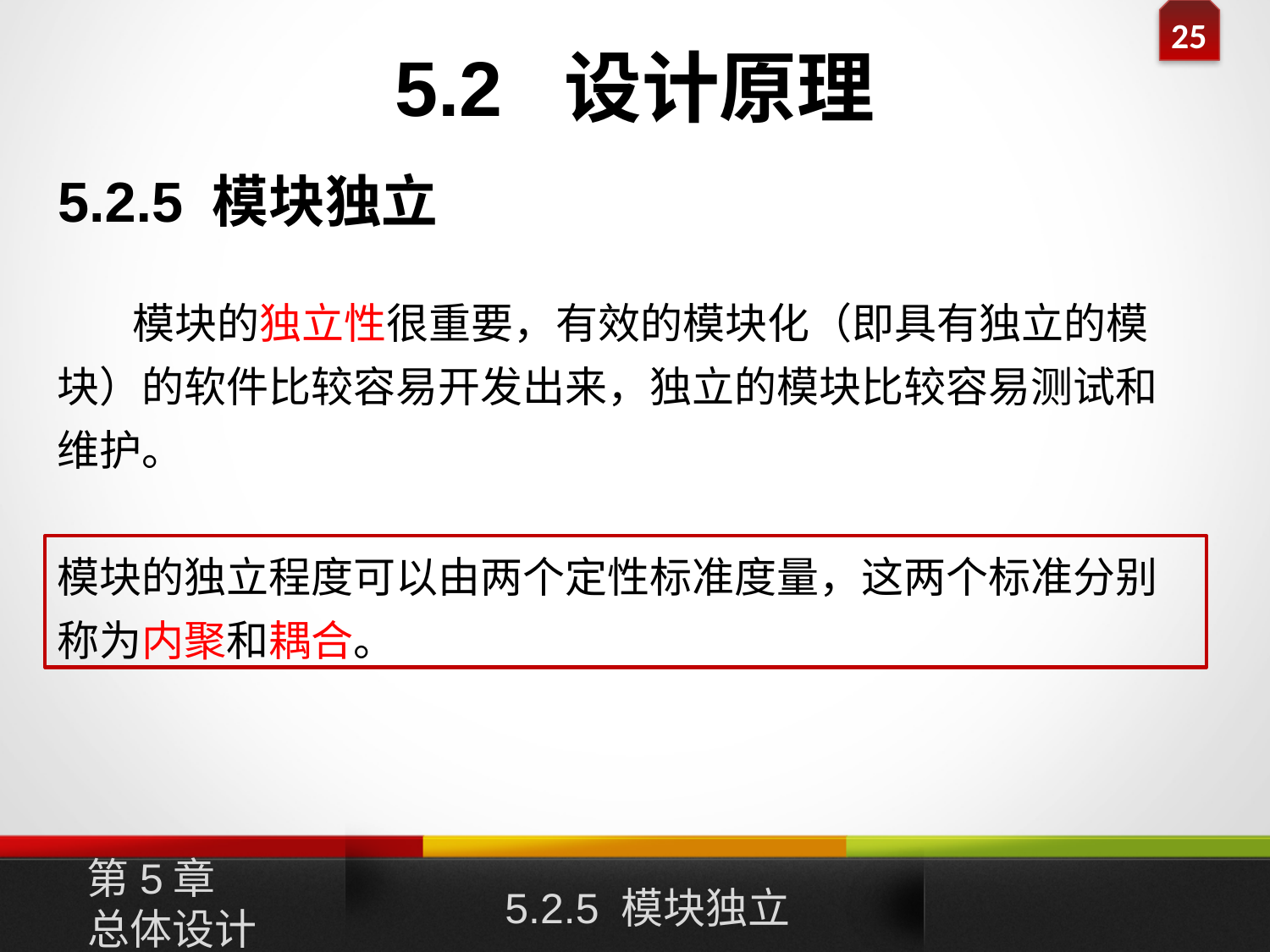

# 5.2  设计原理
5.2.5 模块独立
模块的独立性很重要，有效的模块化（即具有独立的模块）的软件比较容易开发出来，独立的模块比较容易测试和维护。

模块的独立程度可以由两个定性标准度量，这两个标准分别称为内聚和耦合。

第5章
总体设计
5.2.5 模块独立